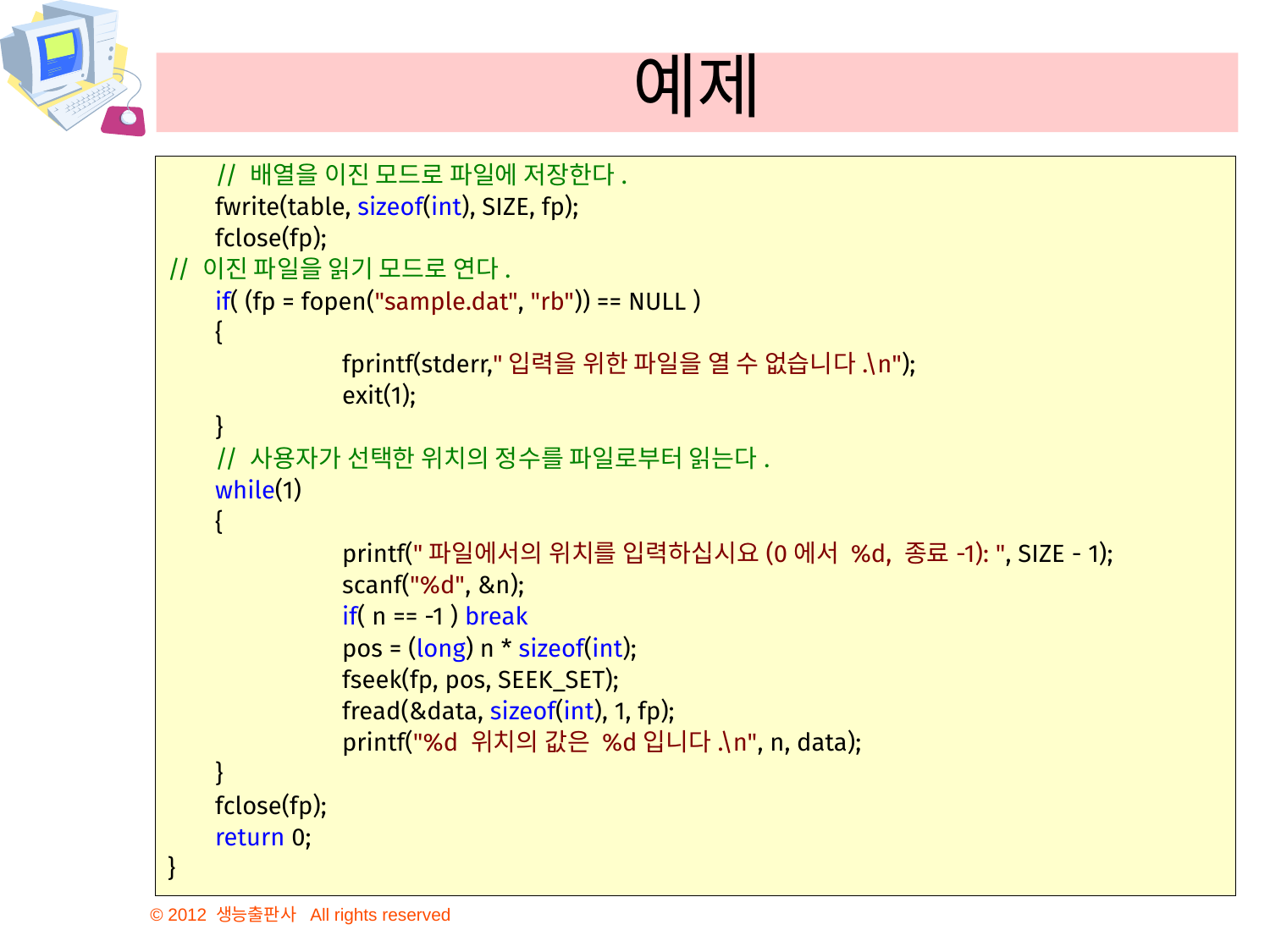

# 예제
	// 배열을 이진 모드로 파일에 저장한다.
	fwrite(table, sizeof(int), SIZE, fp);
	fclose(fp);
// 이진 파일을 읽기 모드로 연다.
	if( (fp = fopen("sample.dat", "rb")) == NULL )
	{
		fprintf(stderr,"입력을 위한 파일을 열 수 없습니다.\n");
		exit(1);
	}
	// 사용자가 선택한 위치의 정수를 파일로부터 읽는다.
	while(1)
	{
		printf("파일에서의 위치를 입력하십시요(0에서 %d, 종료-1): ", SIZE - 1);
		scanf("%d", &n);
		if( n == -1 ) break
		pos = (long) n * sizeof(int);
		fseek(fp, pos, SEEK_SET);
		fread(&data, sizeof(int), 1, fp);
		printf("%d 위치의 값은 %d입니다.\n", n, data);
	}
	fclose(fp);
	return 0;
}